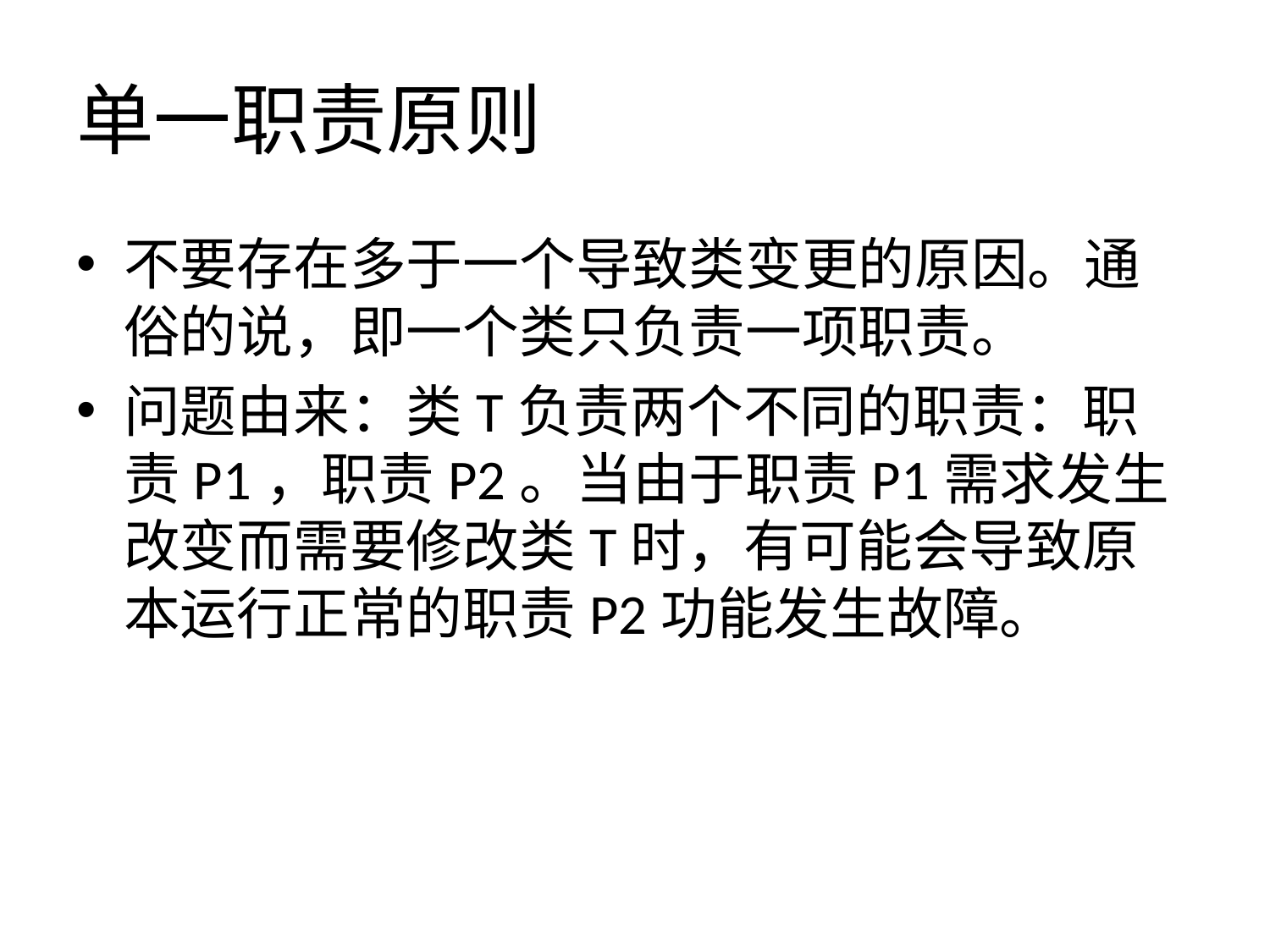

# 单一职责原则
不要存在多于一个导致类变更的原因。通俗的说，即一个类只负责一项职责。
问题由来：类T负责两个不同的职责：职责P1，职责P2。当由于职责P1需求发生改变而需要修改类T时，有可能会导致原本运行正常的职责P2功能发生故障。